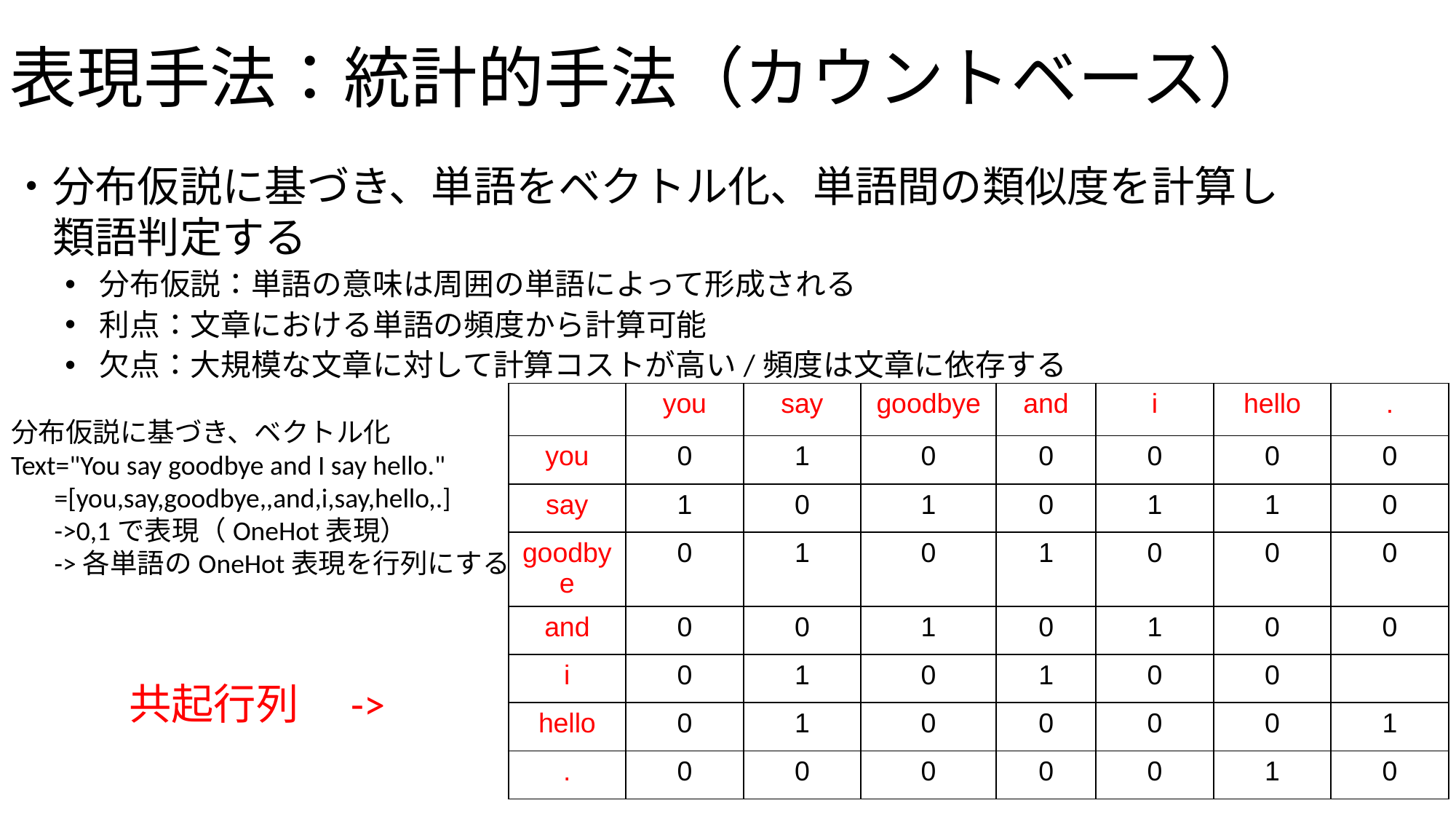

# 表現手法：統計的手法（カウントベース）
・分布仮説に基づき、単語をベクトル化、単語間の類似度を計算し
　類語判定する
分布仮説：単語の意味は周囲の単語によって形成される
利点：文章における単語の頻度から計算可能
欠点：大規模な文章に対して計算コストが高い/頻度は文章に依存する

|  | you | say | goodbye | and | i | hello | . |
| --- | --- | --- | --- | --- | --- | --- | --- |
| you | 0 | 1 | 0 | 0 | 0 | 0 | 0 |
| say | 1 | 0 | 1 | 0 | 1 | 1 | 0 |
| goodbye | 0 | 1 | 0 | 1 | 0 | 0 | 0 |
| and | 0 | 0 | 1 | 0 | 1 | 0 | 0 |
| i | 0 | 1 | 0 | 1 | 0 | 0 |  |
| hello | 0 | 1 | 0 | 0 | 0 | 0 | 1 |
| . | 0 | 0 | 0 | 0 | 0 | 1 | 0 |
分布仮説に基づき、ベクトル化
Text="You say goodbye and I say hello."
       =[you,say,goodbye,,and,i,say,hello,.]
       ->0,1で表現（OneHot表現）
       ->各単語のOneHot表現を行列にする

共起行列　->